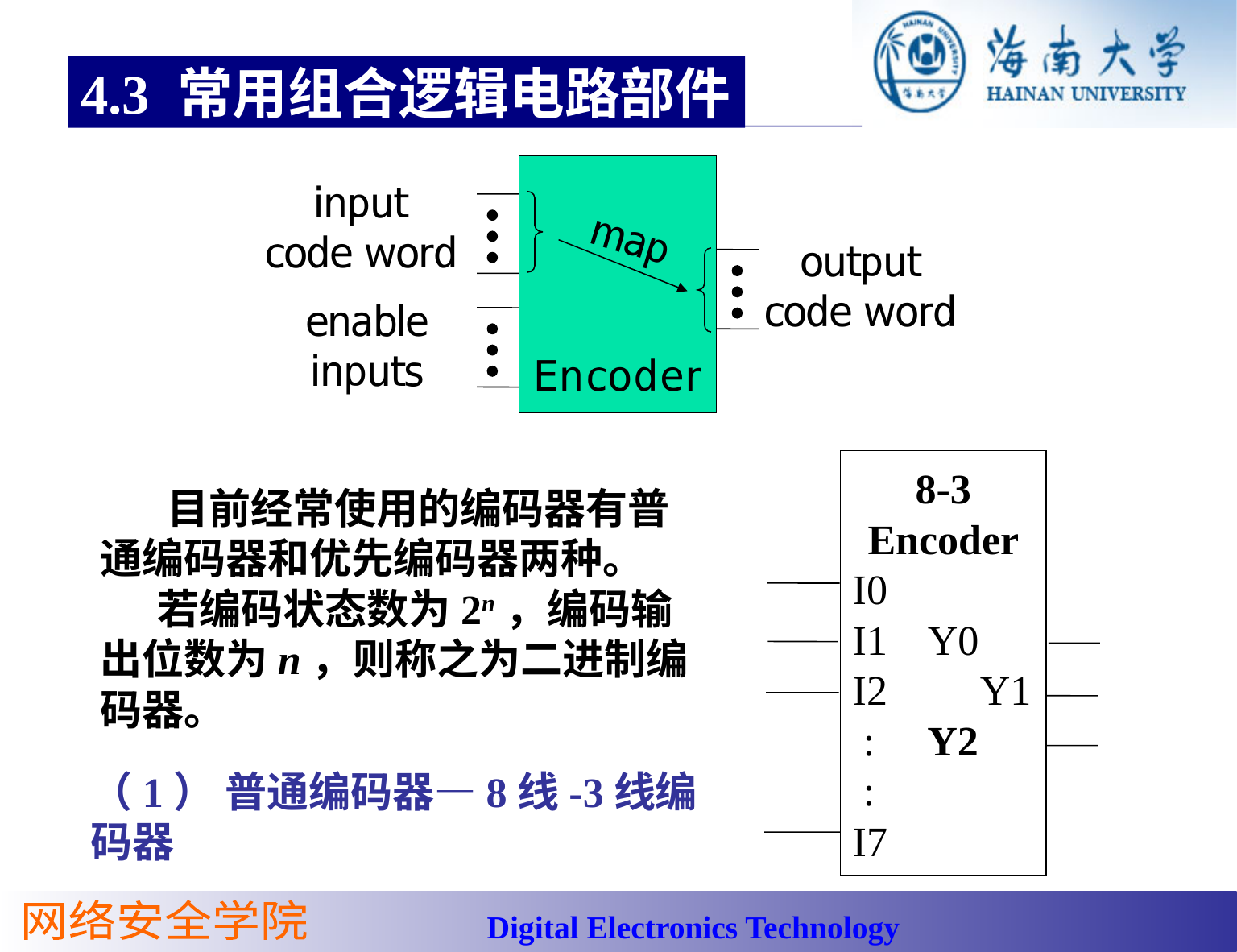

4.3 常用组合逻辑电路部件

input
code word

map

output
code word

enable
inputs

Encoder

8-3 Encoder
I0
I1    Y0
I2         Y1
 :     Y2
 :
I7

      目前经常使用的编码器有普通编码器和优先编码器两种。
     若编码状态数为2n，编码输出位数为n，则称之为二进制编码器。
# （1） 普通编码器—8线-3线编码器